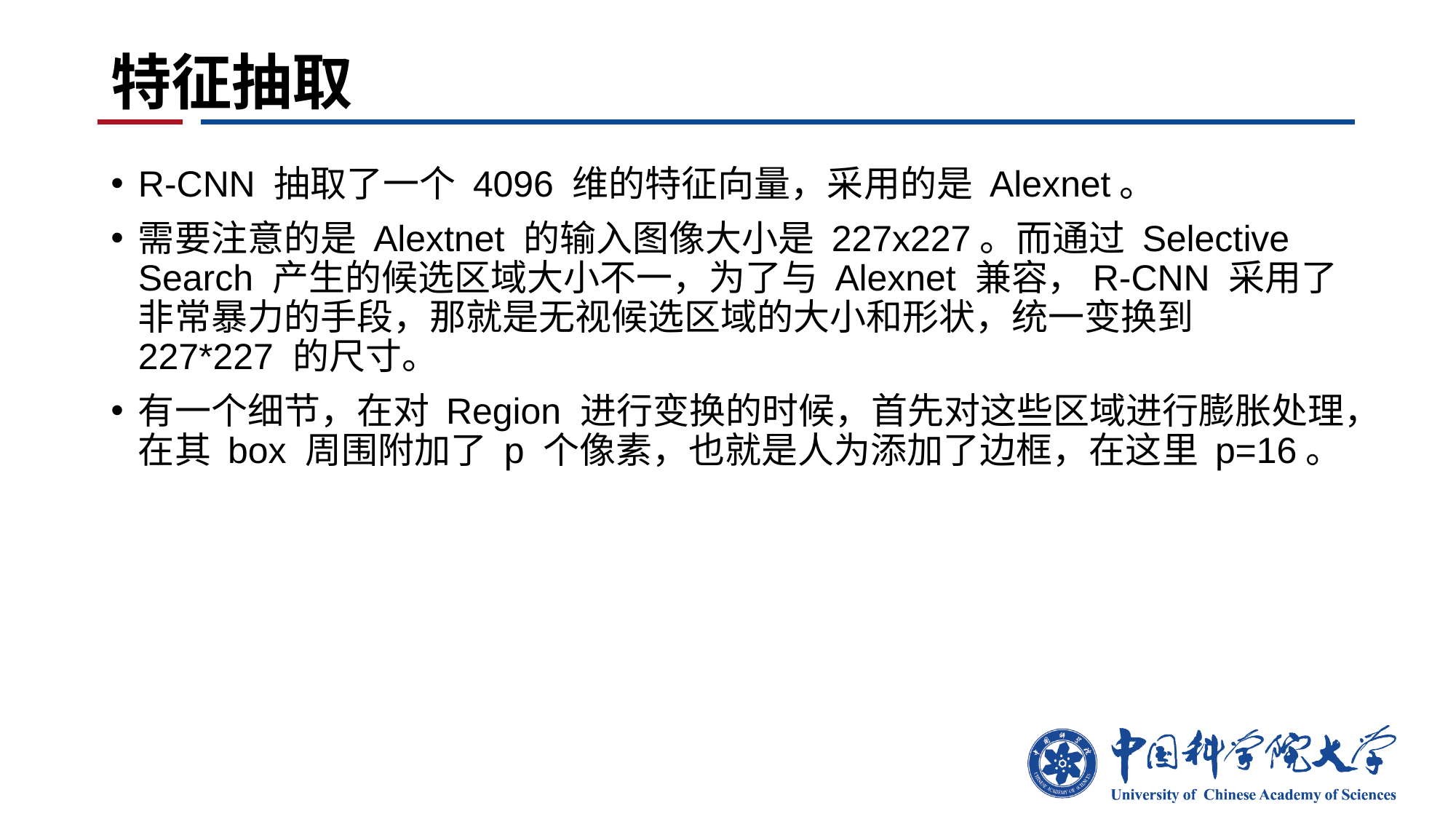

# 特征抽取
R-CNN 抽取了一个 4096 维的特征向量，采用的是 Alexnet。
需要注意的是 Alextnet 的输入图像大小是 227x227。而通过 Selective Search 产生的候选区域大小不一，为了与 Alexnet 兼容，R-CNN 采用了非常暴力的手段，那就是无视候选区域的大小和形状，统一变换到 227*227 的尺寸。
有一个细节，在对 Region 进行变换的时候，首先对这些区域进行膨胀处理，在其 box 周围附加了 p 个像素，也就是人为添加了边框，在这里 p=16。